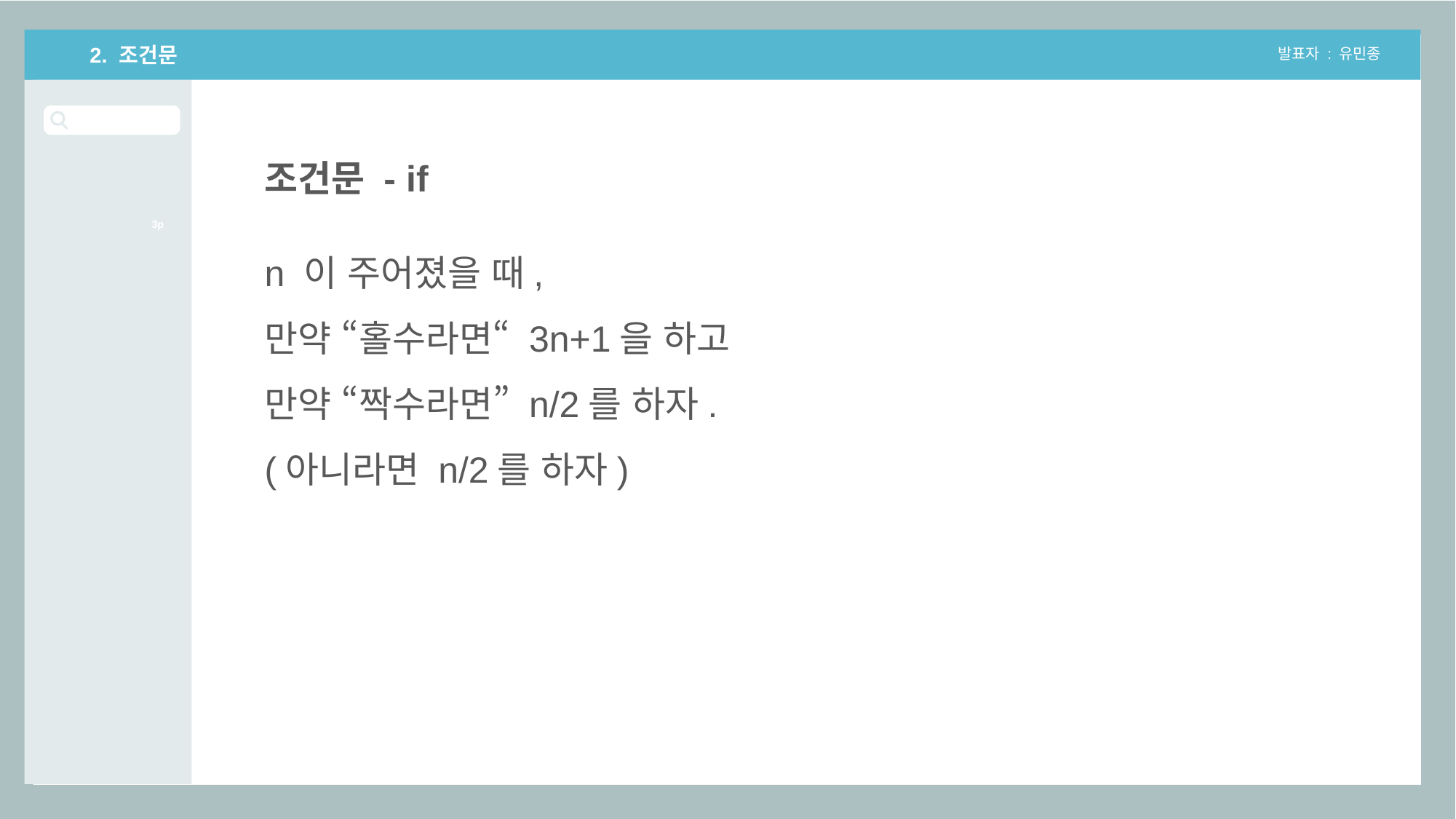

2. 조건문
발표자 : 유민종

조건문 - if
3p
n 이 주어졌을 때,
만약 “홀수라면“ 3n+1을 하고
만약 “짝수라면” n/2를 하자.
(아니라면 n/2를 하자)